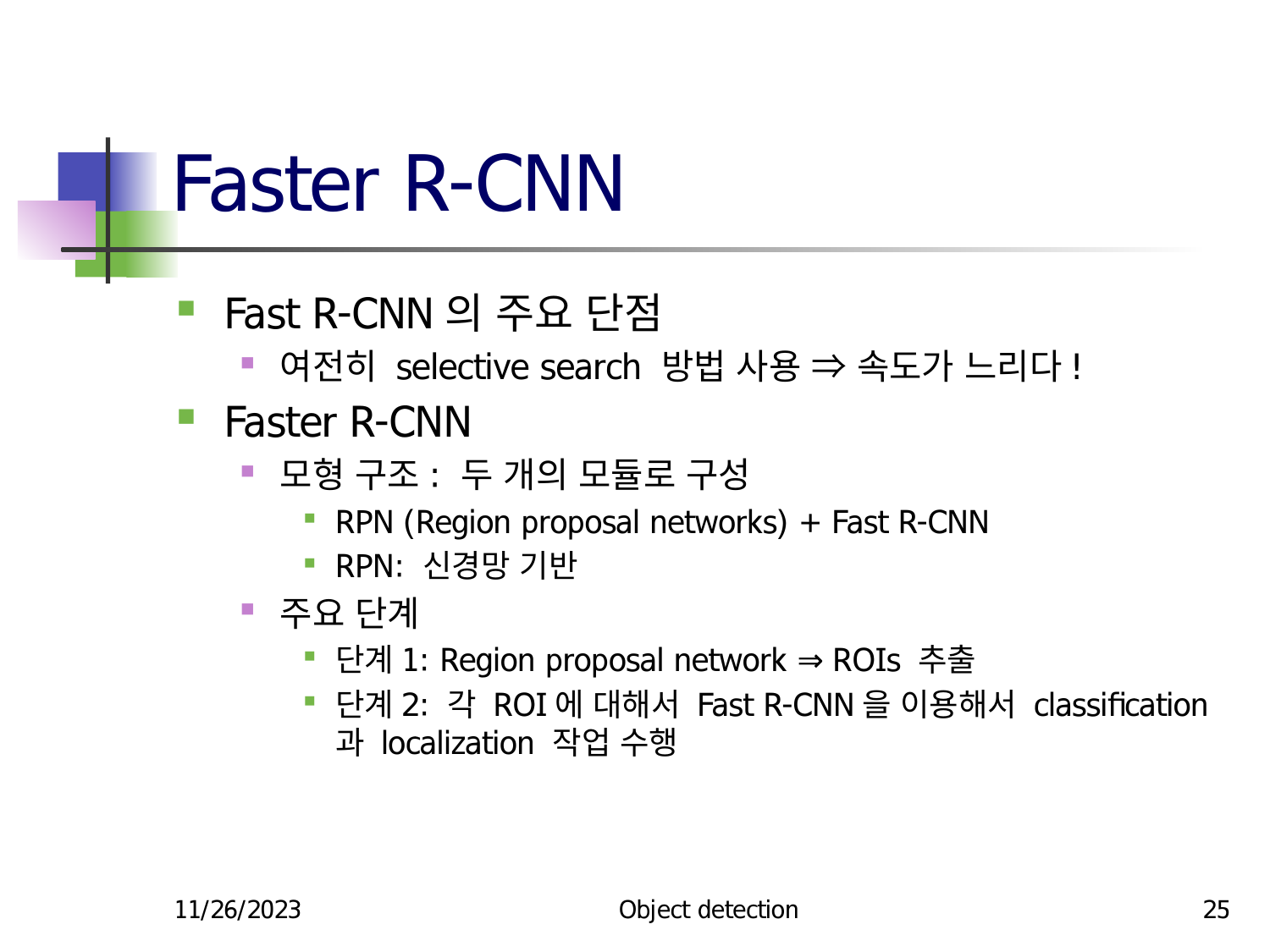

# Faster R-CNN
Fast R-CNN의 주요 단점
여전히 selective search 방법 사용 ⇒ 속도가 느리다!
Faster R-CNN
모형 구조: 두 개의 모듈로 구성
RPN (Region proposal networks) + Fast R-CNN
RPN: 신경망 기반
주요 단계
단계1: Region proposal network ⇒ ROIs 추출
단계2: 각 ROI에 대해서 Fast R-CNN을 이용해서 classification 과 localization 작업 수행
11/26/2023
Object detection
25